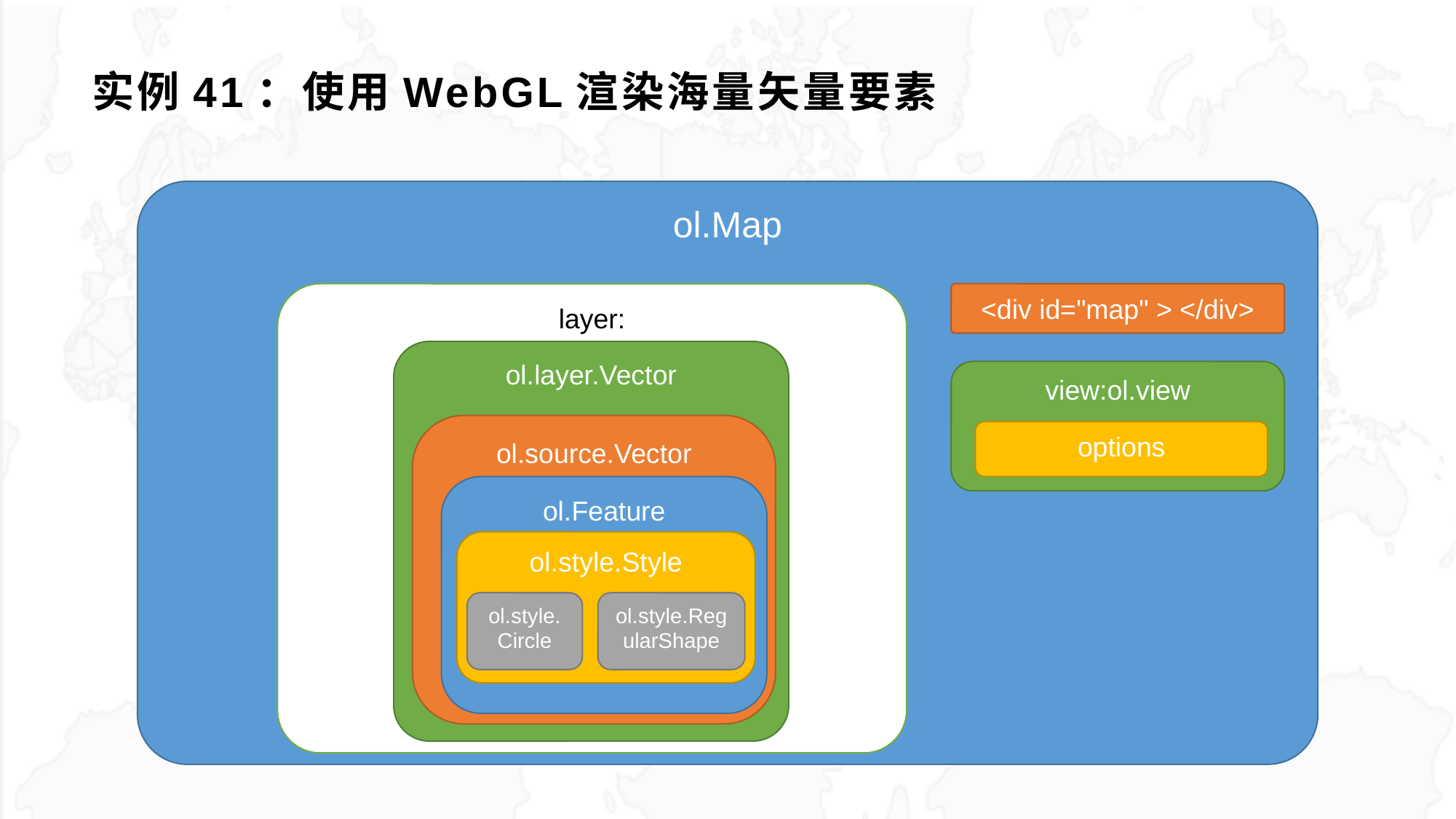

# 实例41：使用WebGL渲染海量矢量要素
ol.Map
layer:
<div id="map" > </div>
ol.layer.Vector
view:ol.view
options
ol.source.Vector

ol.Feature
ol.style.Style
ol.style.Circle
ol.style.RegularShape